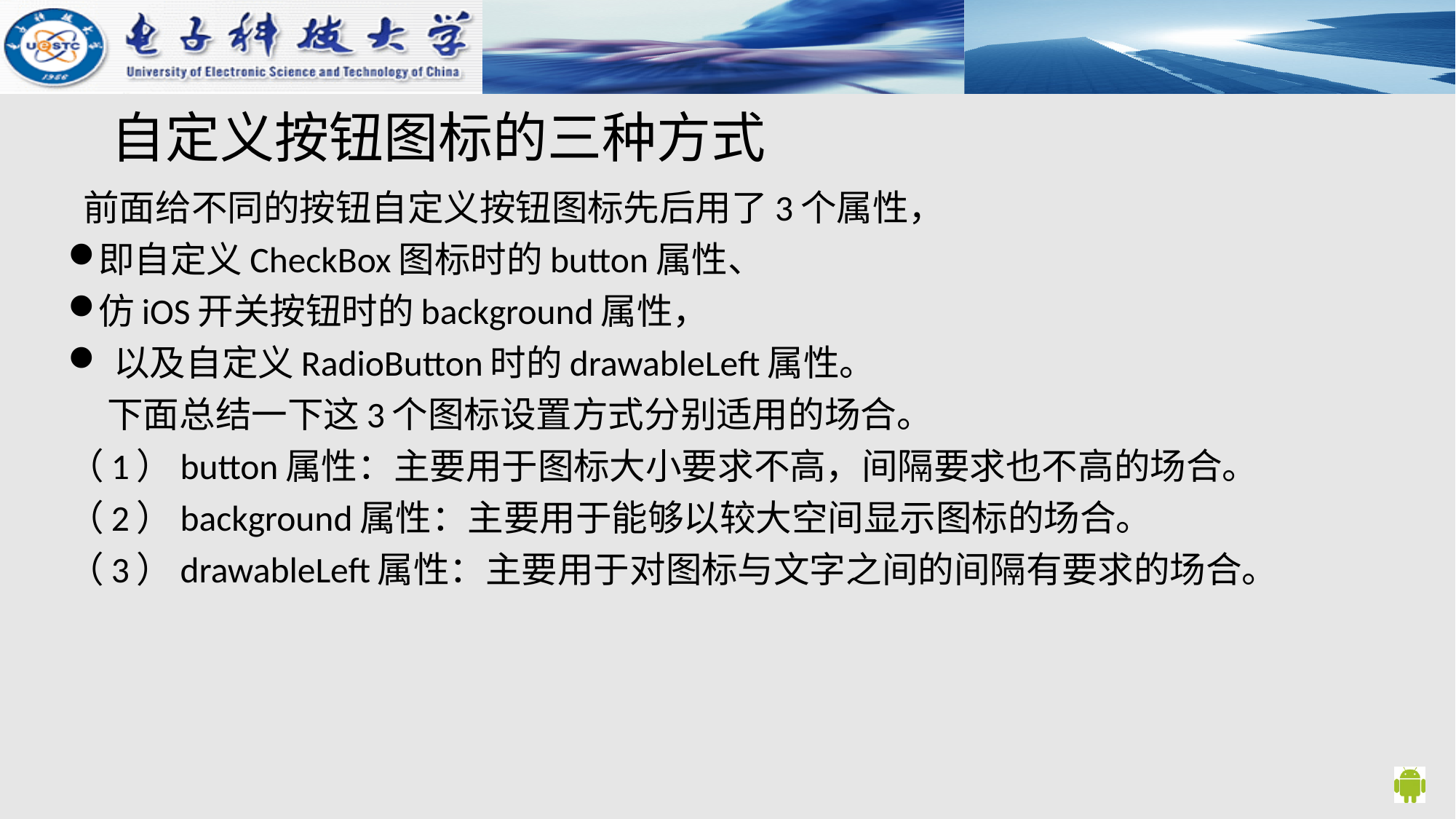

# 自定义按钮图标的三种方式
 前面给不同的按钮自定义按钮图标先后用了3个属性，
即自定义CheckBox图标时的button属性、
仿iOS开关按钮时的background属性，
 以及自定义RadioButton时的drawableLeft属性。
    下面总结一下这3个图标设置方式分别适用的场合。
（1）button属性：主要用于图标大小要求不高，间隔要求也不高的场合。
（2）background属性：主要用于能够以较大空间显示图标的场合。
（3）drawableLeft属性：主要用于对图标与文字之间的间隔有要求的场合。